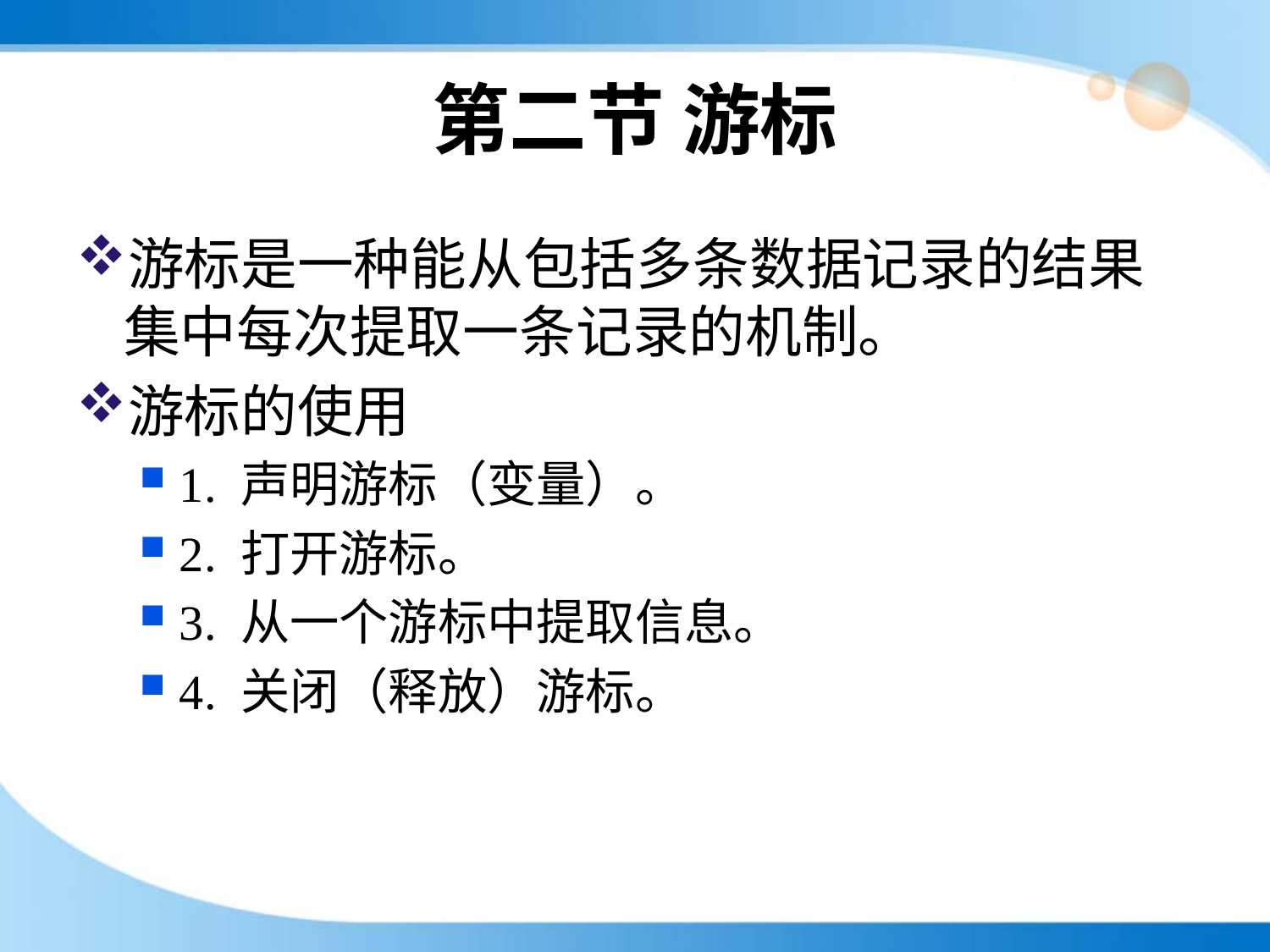

# 第二节 游标
游标是一种能从包括多条数据记录的结果集中每次提取一条记录的机制。
游标的使用
1. 声明游标（变量）。
2. 打开游标。
3. 从一个游标中提取信息。
4. 关闭（释放）游标。